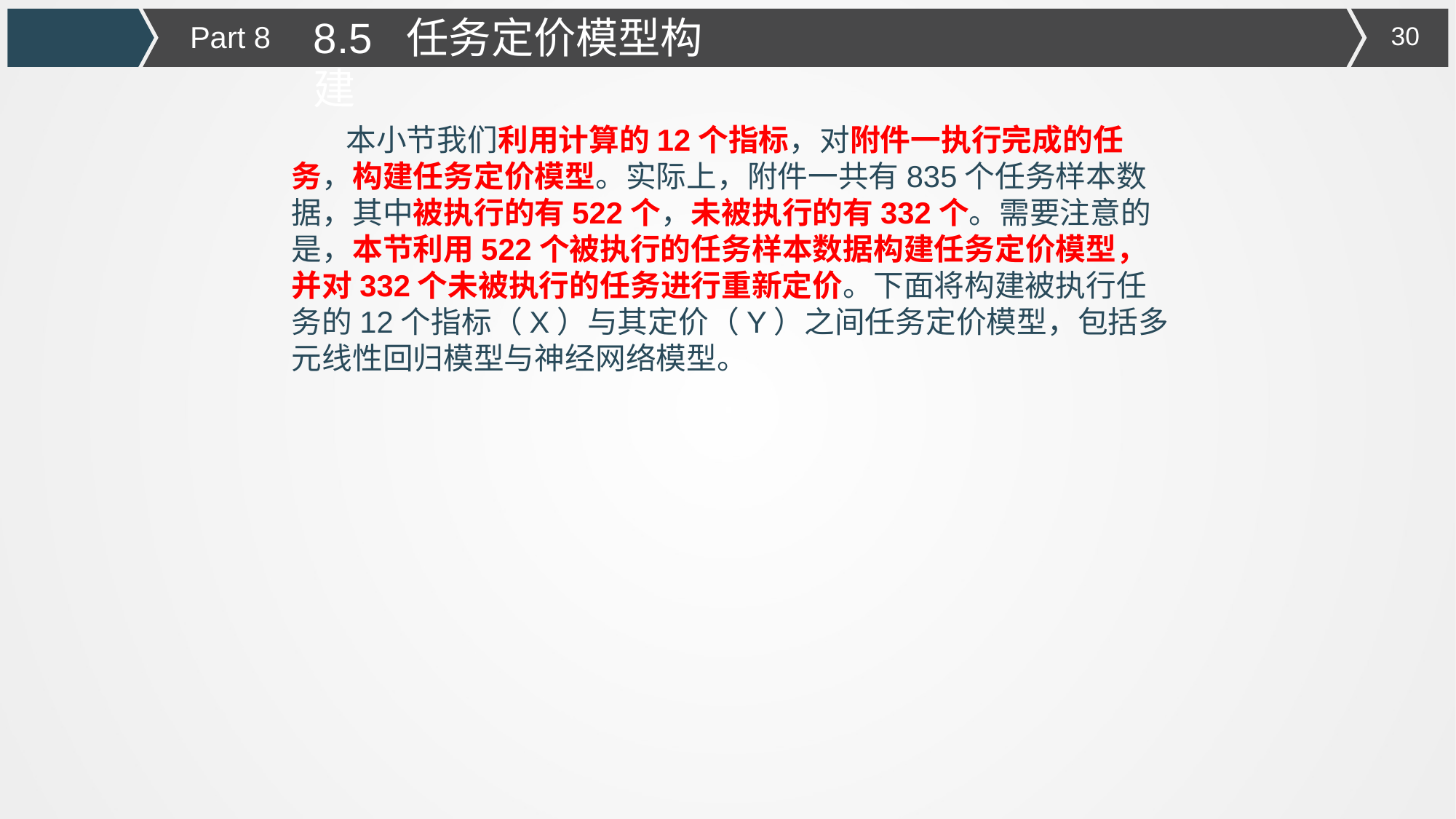

8.5  任务定价模型构建
Part 8
       本小节我们利用计算的12个指标，对附件一执行完成的任务，构建任务定价模型。实际上，附件一共有835个任务样本数据，其中被执行的有522个，未被执行的有332个。需要注意的是，本节利用522个被执行的任务样本数据构建任务定价模型，并对332个未被执行的任务进行重新定价。下面将构建被执行任务的12个指标（X）与其定价（Y）之间任务定价模型，包括多元线性回归模型与神经网络模型。